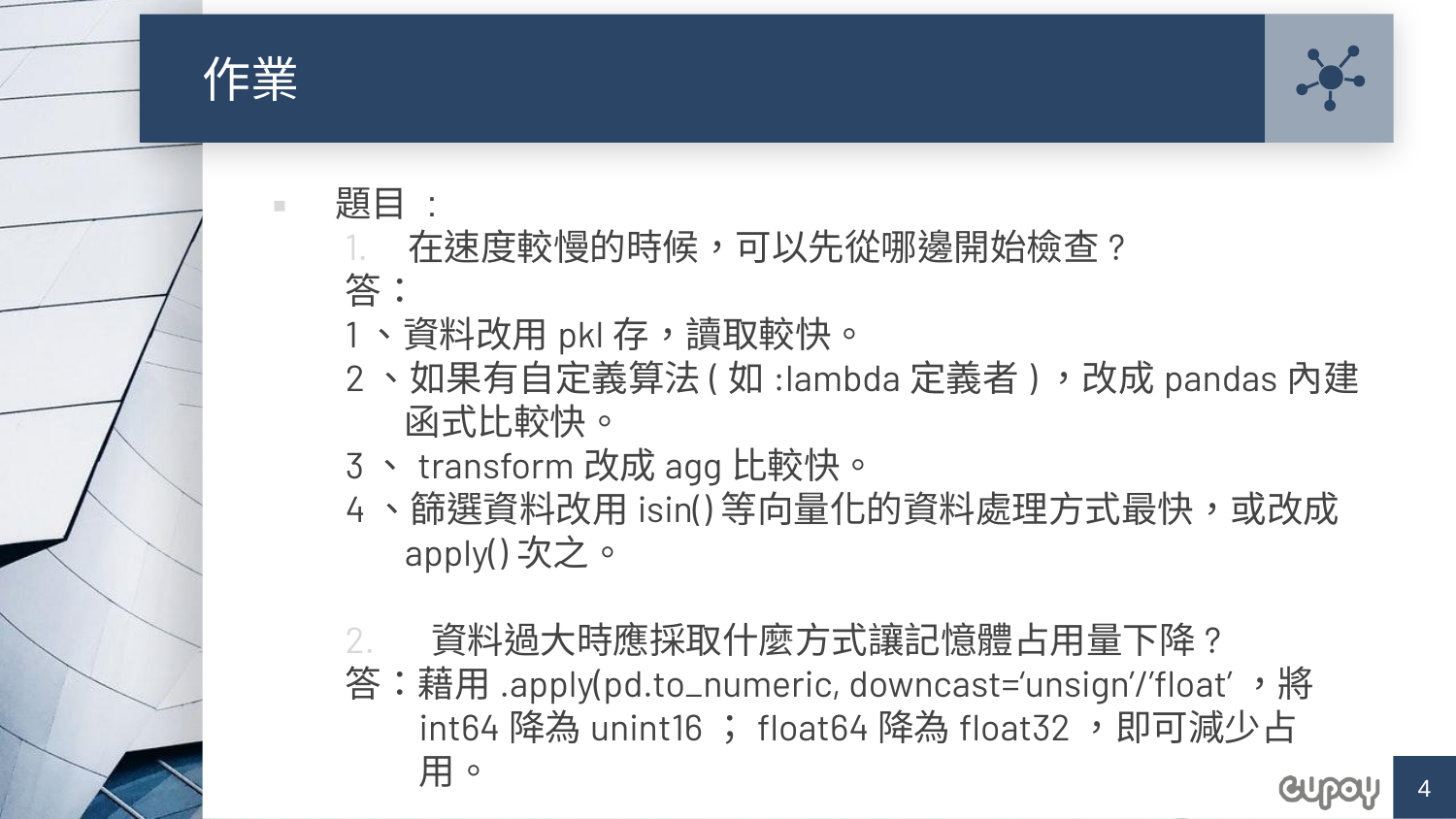

# 作業

題目 :
在速度較慢的時候，可以先從哪邊開始檢查?
答：
1、資料改用pkl存，讀取較快。
2、如果有自定義算法(如:lambda定義者)，改成pandas內建函式比較快。
3、transform改成agg比較快。
4、篩選資料改用isin()等向量化的資料處理方式最快，或改成apply()次之。

  資料過大時應採取什麼方式讓記憶體占用量下降?
答：藉用.apply(pd.to_numeric, downcast=‘unsign’/’float’，將int64降為unint16；float64降為float32，即可減少占用。
4